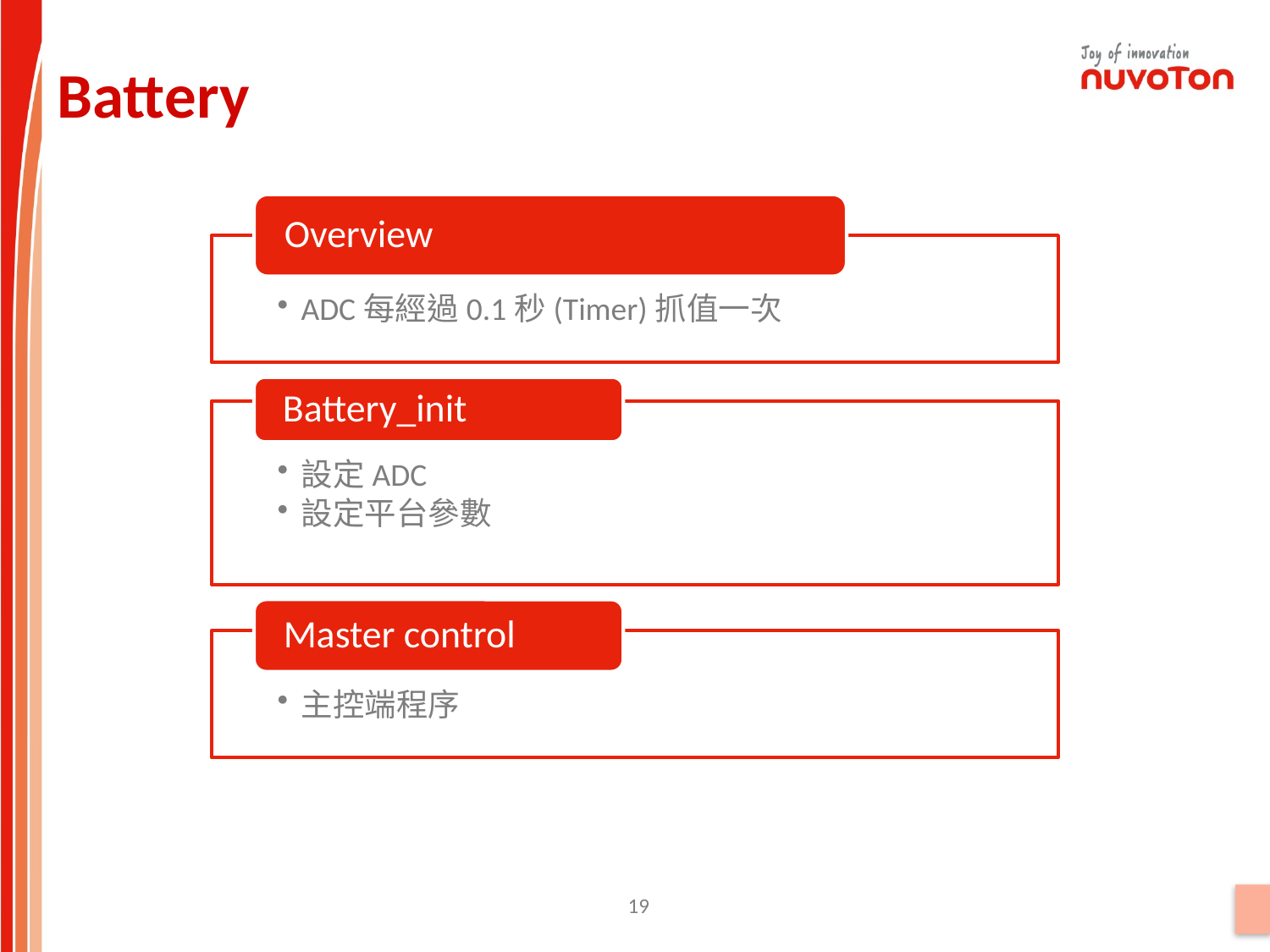

Battery
ADC每經過0.1秒(Timer)抓值一次
Overview
設定ADC
設定平台參數
Battery_init
主控端程序
Master control
19